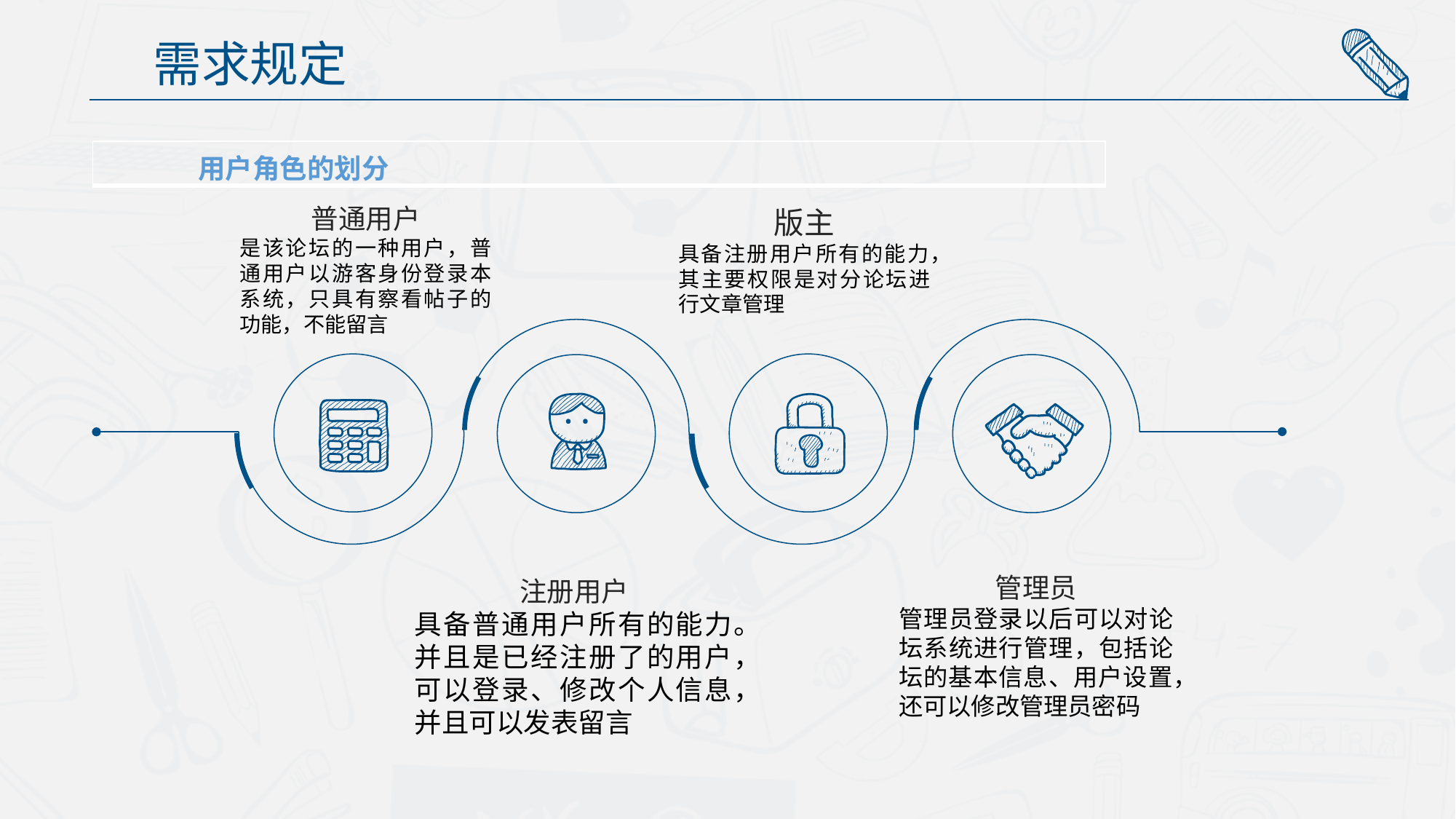

需求规定
| 用户角色的划分 |
| --- |
普通用户
是该论坛的一种用户，普通用户以游客身份登录本系统，只具有察看帖子的功能，不能留言
版主
具备注册用户所有的能力，其主要权限是对分论坛进行文章管理

管理员
管理员登录以后可以对论坛系统进行管理，包括论坛的基本信息、用户设置，还可以修改管理员密码
注册用户
具备普通用户所有的能力。并且是已经注册了的用户，可以登录、修改个人信息，并且可以发表留言